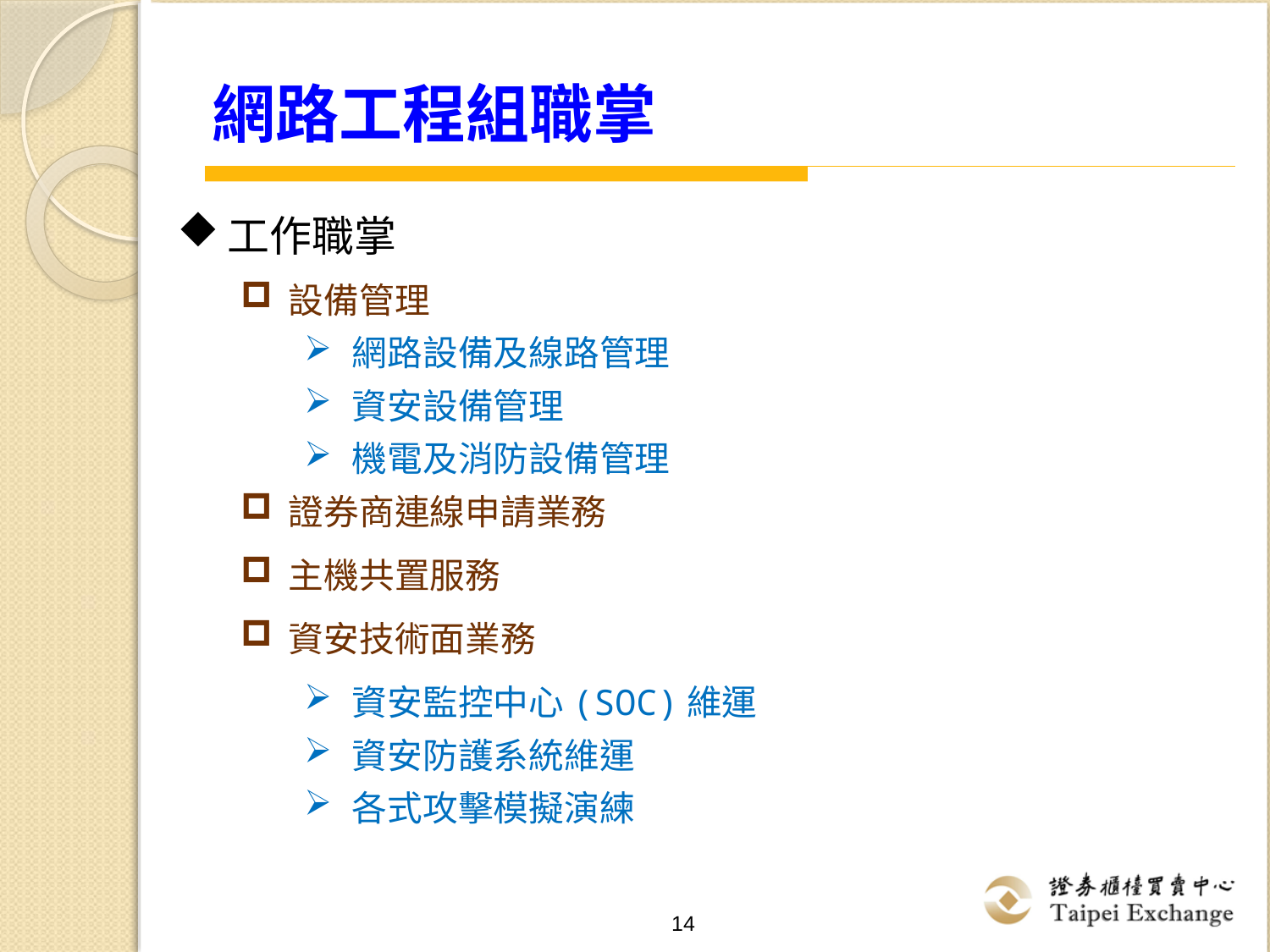

# 網路工程組職掌
工作職掌
設備管理
網路設備及線路管理
資安設備管理
機電及消防設備管理
證券商連線申請業務
主機共置服務
資安技術面業務
資安監控中心(SOC)維運
資安防護系統維運
各式攻擊模擬演練
14